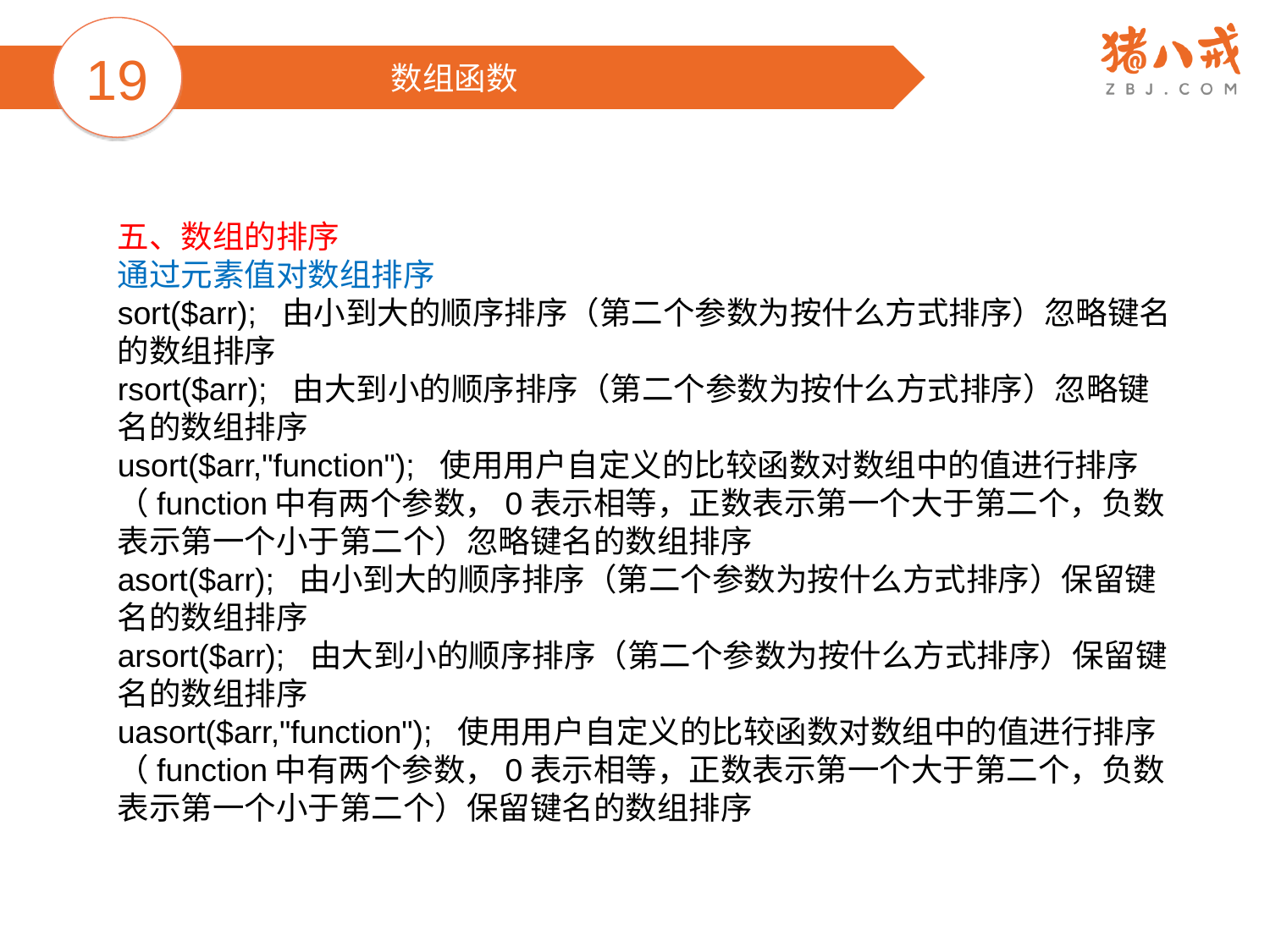

19
数组函数

五、数组的排序
通过元素值对数组排序
sort($arr);  由小到大的顺序排序（第二个参数为按什么方式排序）忽略键名的数组排序
rsort($arr);  由大到小的顺序排序（第二个参数为按什么方式排序）忽略键名的数组排序
usort($arr,"function");  使用用户自定义的比较函数对数组中的值进行排序（function中有两个参数，0表示相等，正数表示第一个大于第二个，负数表示第一个小于第二个）忽略键名的数组排序
asort($arr);  由小到大的顺序排序（第二个参数为按什么方式排序）保留键名的数组排序
arsort($arr);  由大到小的顺序排序（第二个参数为按什么方式排序）保留键名的数组排序
uasort($arr,"function");  使用用户自定义的比较函数对数组中的值进行排序（function中有两个参数，0表示相等，正数表示第一个大于第二个，负数表示第一个小于第二个）保留键名的数组排序